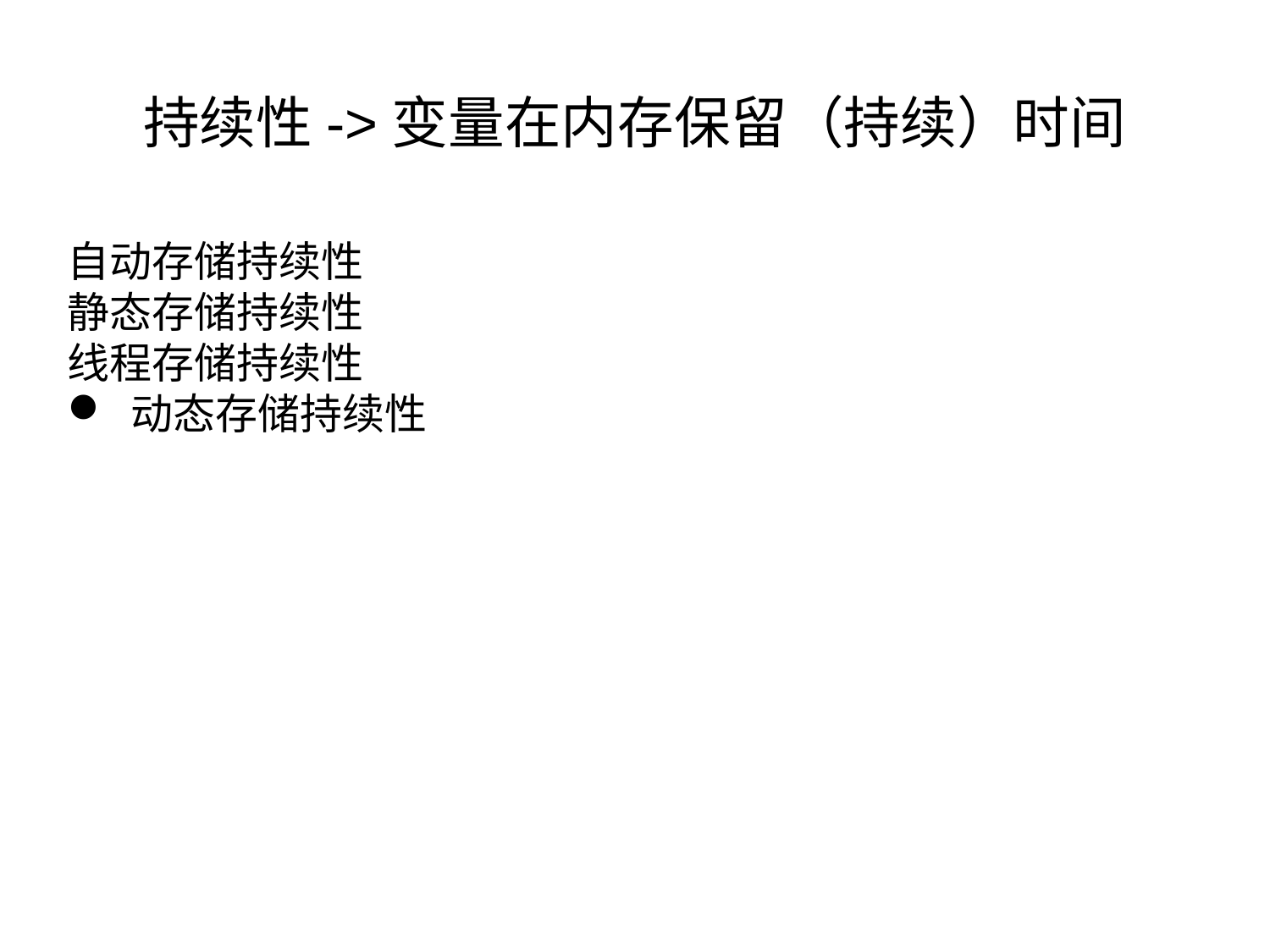

持续性->变量在内存保留（持续）时间
自动存储持续性
静态存储持续性
线程存储持续性
动态存储持续性